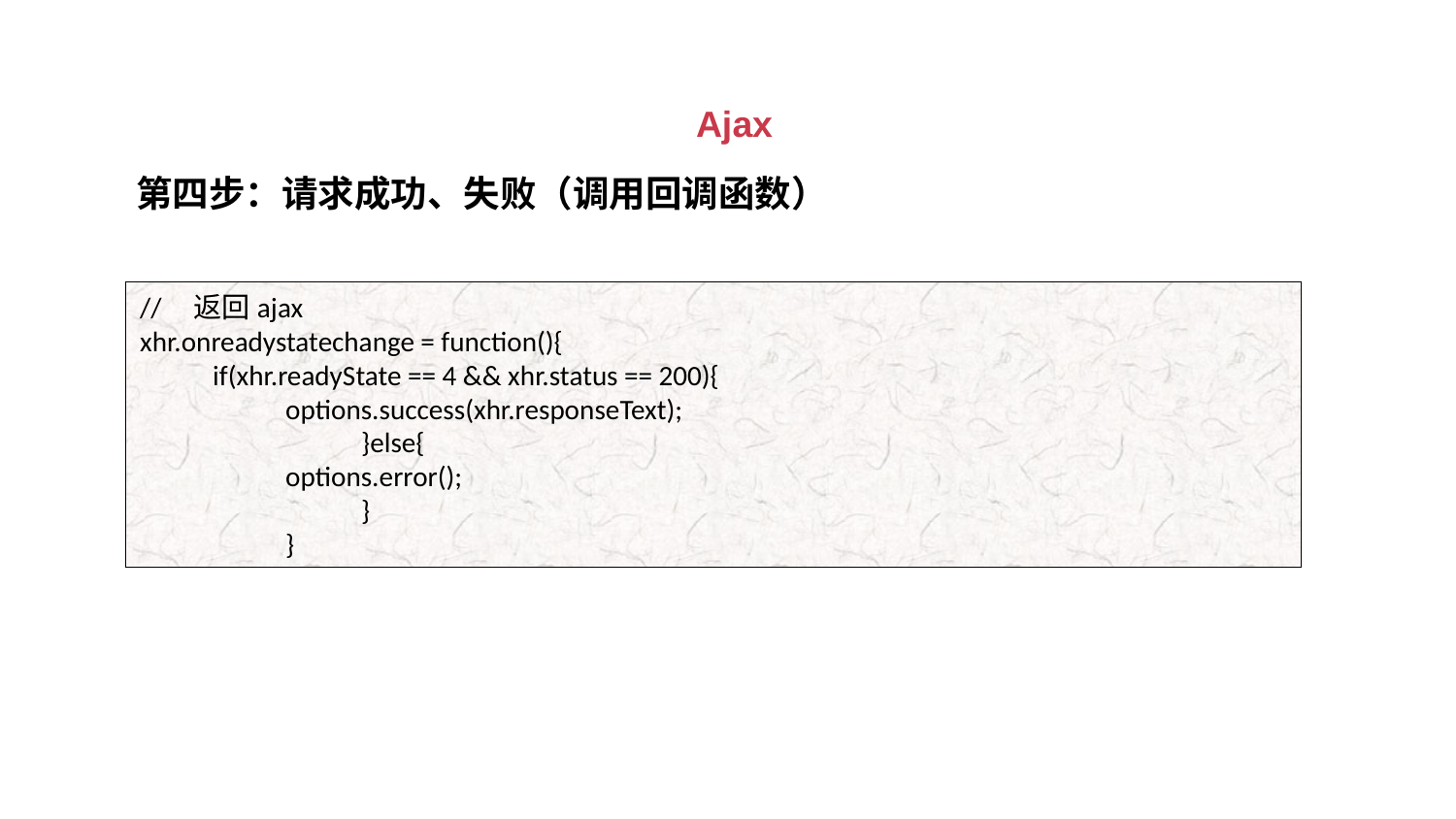

Ajax
第四步：请求成功、失败（调用回调函数）
//    返回ajax
xhr.onreadystatechange = function(){
if(xhr.readyState == 4 && xhr.status == 200){
options.success(xhr.responseText);
            }else{
options.error();
            }
}